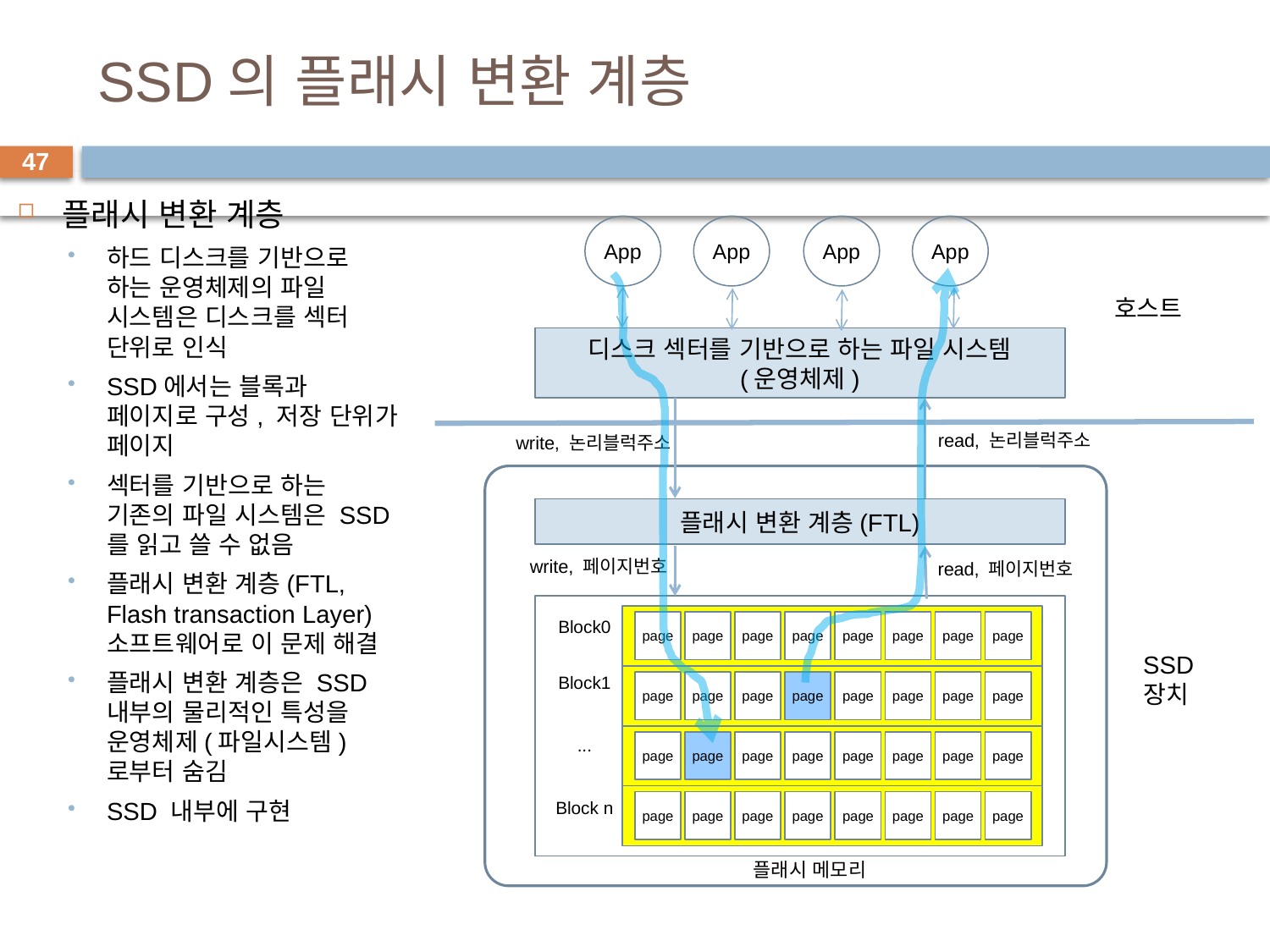

# SSD의 플래시 변환 계층
47
플래시 변환 계층
하드 디스크를 기반으로 하는 운영체제의 파일 시스템은 디스크를 섹터 단위로 인식
SSD에서는 블록과 페이지로 구성, 저장 단위가 페이지
섹터를 기반으로 하는 기존의 파일 시스템은 SSD를 읽고 쓸 수 없음
플래시 변환 계층(FTL, Flash transaction Layer)소프트웨어로 이 문제 해결
플래시 변환 계층은 SSD 내부의 물리적인 특성을 운영체제(파일시스템)로부터 숨김
SSD 내부에 구현

App
App
App
App
호스트
디스크 섹터를 기반으로 하는 파일 시스템
(운영체제)
read, 논리블럭주소
write, 논리블럭주소

플래시 변환 계층(FTL)
write, 페이지번호
read, 페이지번호

page
page
page
page
page
page
page
page
Block0
SSD
장치

Block1
page
page
page
page
page
page
page
page

page
page
page
page
page
page
page
page
...

page
page
page
page
page
page
page
page
Block n
플래시 메모리